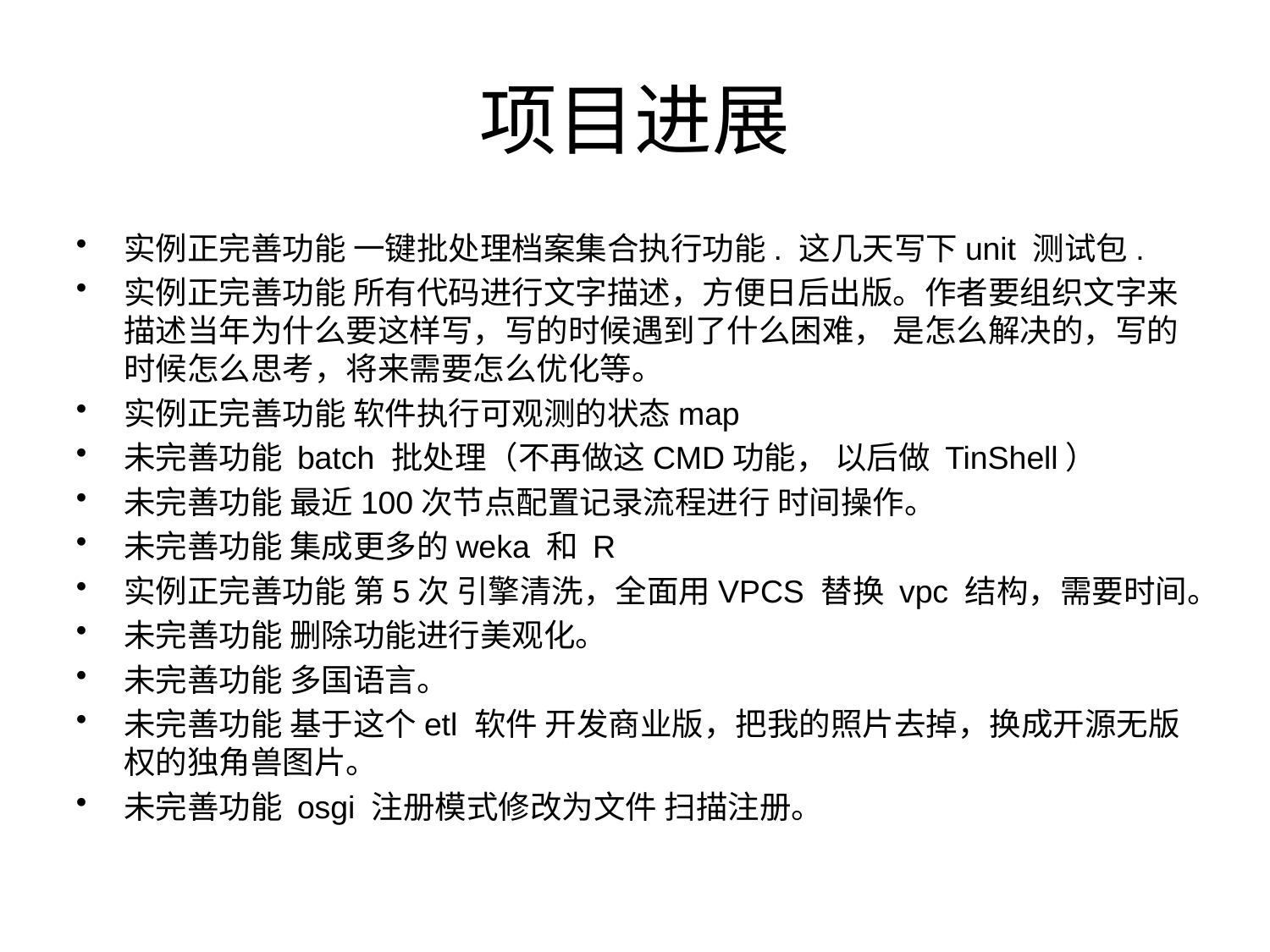

# 项目进展
实例正完善功能 一键批处理档案集合执行功能. 这几天写下unit 测试包.
实例正完善功能 所有代码进行文字描述，方便日后出版。作者要组织文字来描述当年为什么要这样写，写的时候遇到了什么困难， 是怎么解决的，写的时候怎么思考，将来需要怎么优化等。
实例正完善功能 软件执行可观测的状态map
未完善功能 batch 批处理（不再做这CMD功能， 以后做 TinShell）
未完善功能 最近100次节点配置记录流程进行 时间操作。
未完善功能 集成更多的weka 和 R
实例正完善功能 第5次 引擎清洗，全面用VPCS 替换 vpc 结构，需要时间。
未完善功能 删除功能进行美观化。
未完善功能 多国语言。
未完善功能 基于这个etl 软件 开发商业版，把我的照片去掉，换成开源无版权的独角兽图片。
未完善功能 osgi 注册模式修改为文件 扫描注册。